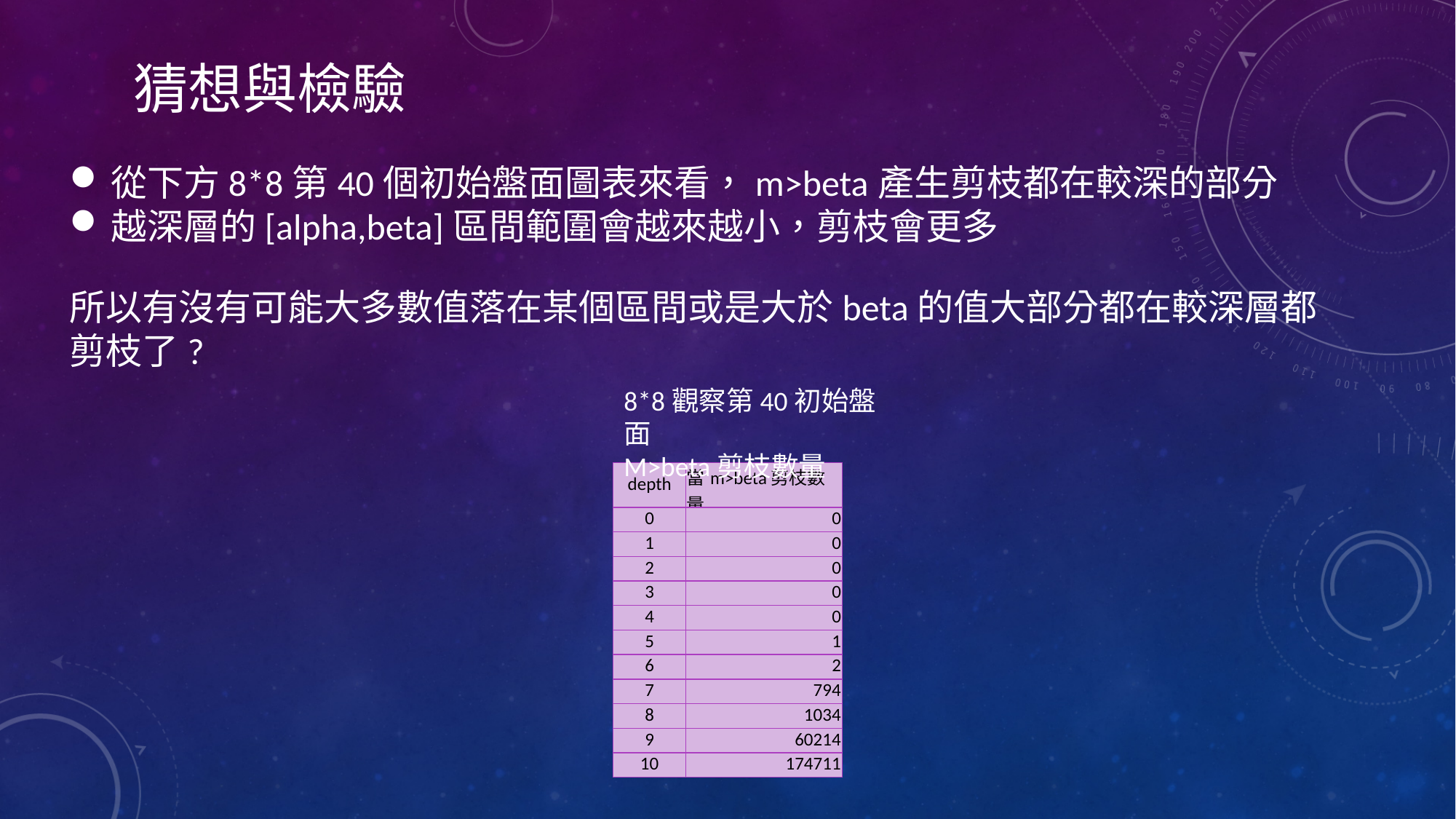

# 猜想與檢驗
從下方8*8第40個初始盤面圖表來看，m>beta產生剪枝都在較深的部分
越深層的[alpha,beta]區間範圍會越來越小，剪枝會更多
所以有沒有可能大多數值落在某個區間或是大於beta的值大部分都在較深層都剪枝了?
8*8觀察第40初始盤面
M>beta剪枝數量
| depth | 當m>beta剪枝數量 |
| --- | --- |
| 0 | 0 |
| 1 | 0 |
| 2 | 0 |
| 3 | 0 |
| 4 | 0 |
| 5 | 1 |
| 6 | 2 |
| 7 | 794 |
| 8 | 1034 |
| 9 | 60214 |
| 10 | 174711 |